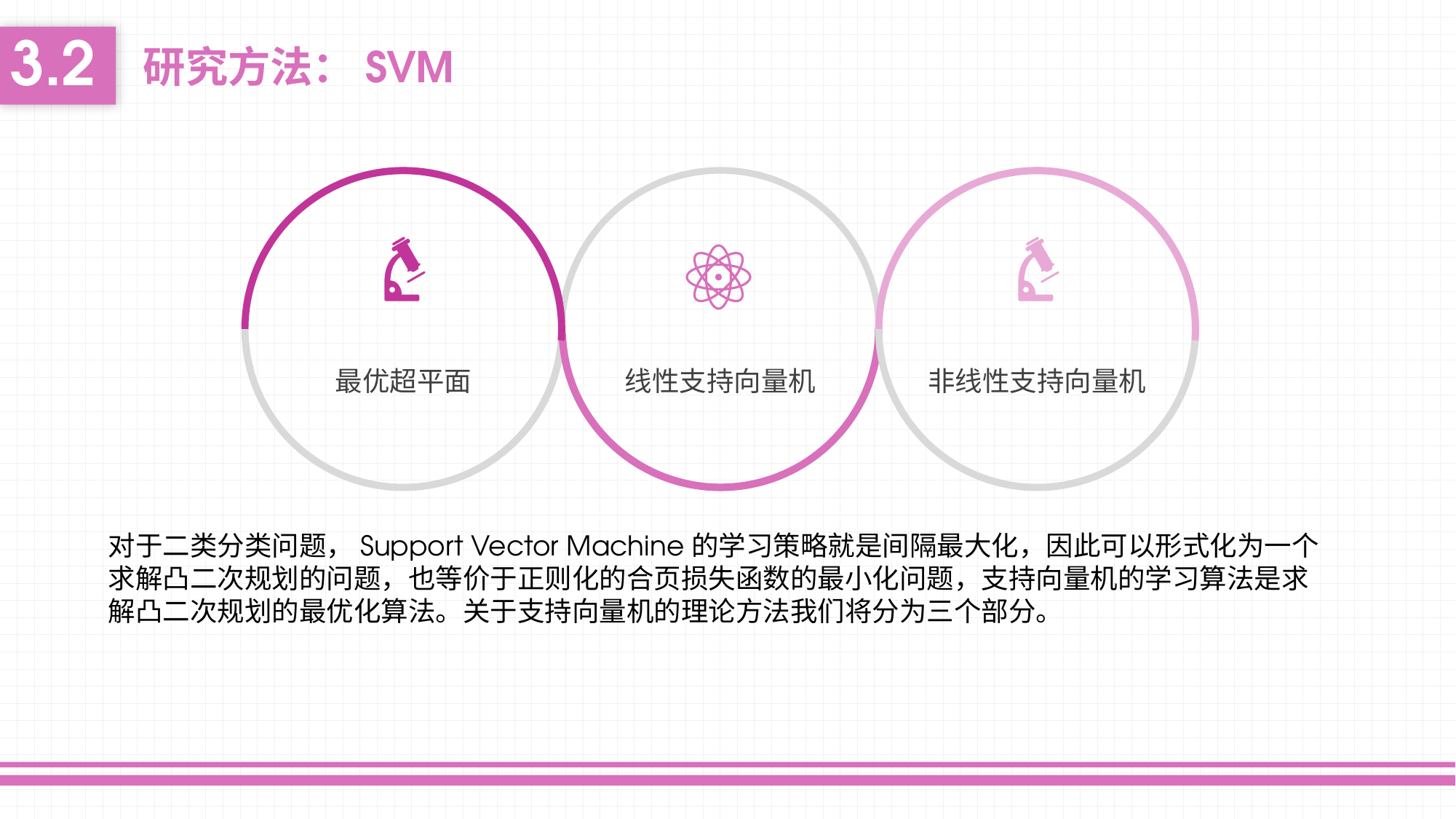

3.2
研究方法：SVM

非线性支持向量机
最优超平面
线性支持向量机
对于二类分类问题，Support Vector Machine的学习策略就是间隔最大化，因此可以形式化为一个求解凸二次规划的问题，也等价于正则化的合页损失函数的最小化问题，支持向量机的学习算法是求解凸二次规划的最优化算法。关于支持向量机的理论方法我们将分为三个部分。